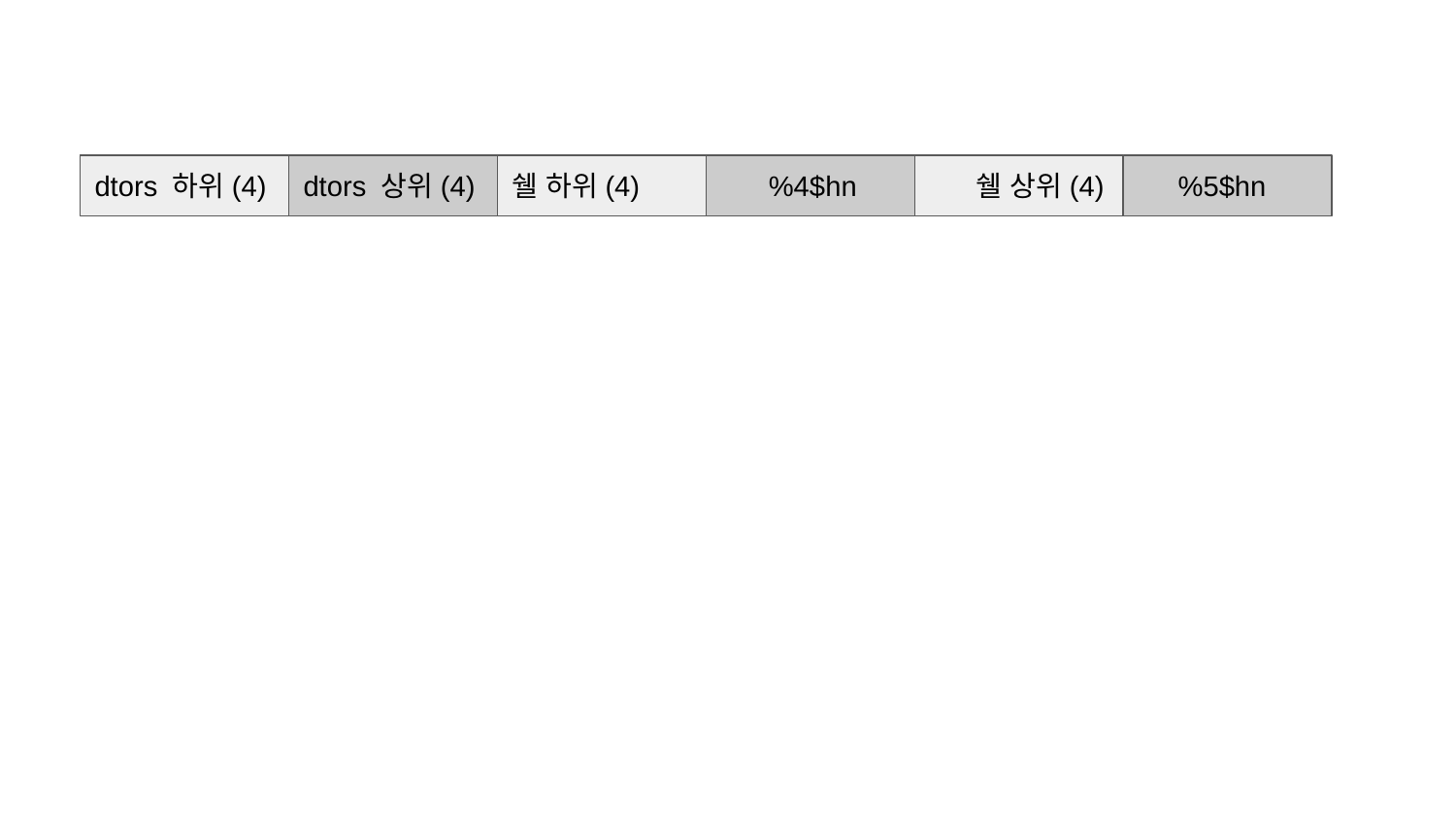

dtors 하위(4)
dtors 상위(4)
쉘 하위(4)
      %4$hn
     쉘 상위(4)
     %5$hn